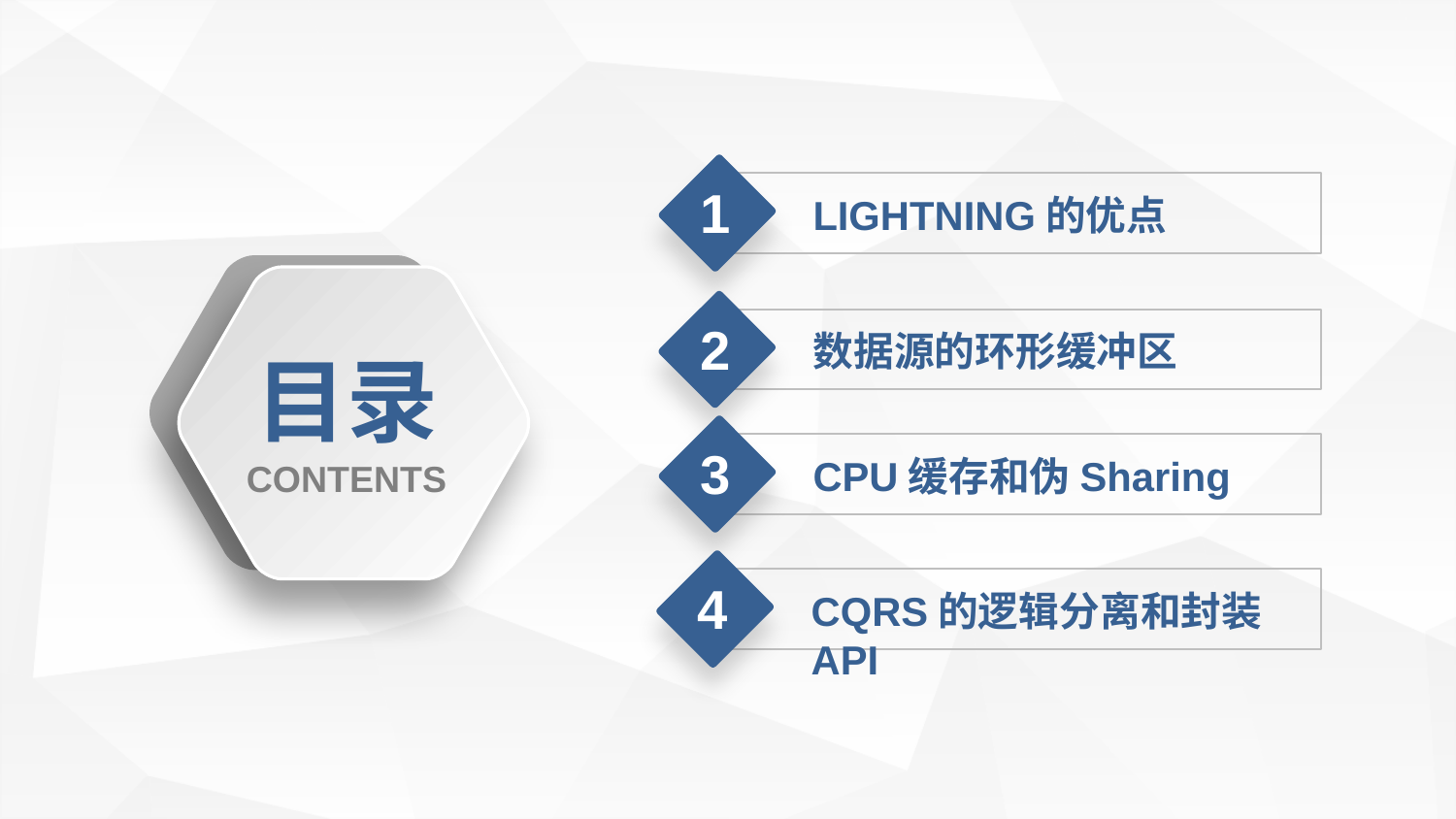

1

LIGHTNING的优点

2

数据源的环形缓冲区
目录

3

CPU缓存和伪Sharing
CONTENTS

4

CQRS的逻辑分离和封装API